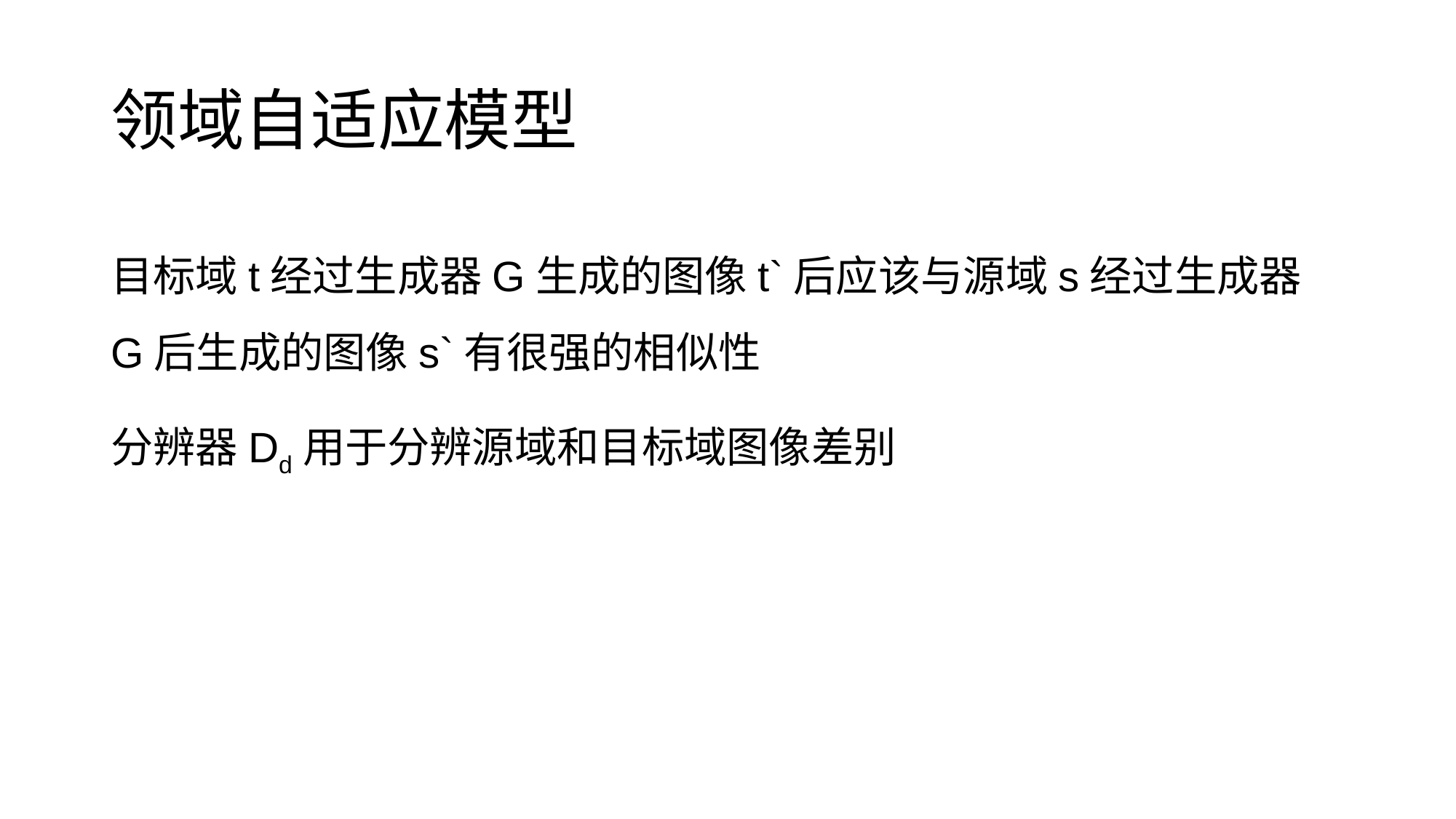

# 领域自适应模型
目标域t经过生成器G生成的图像t`后应该与源域s经过生成器G后生成的图像s`有很强的相似性
分辨器Dd用于分辨源域和目标域图像差别